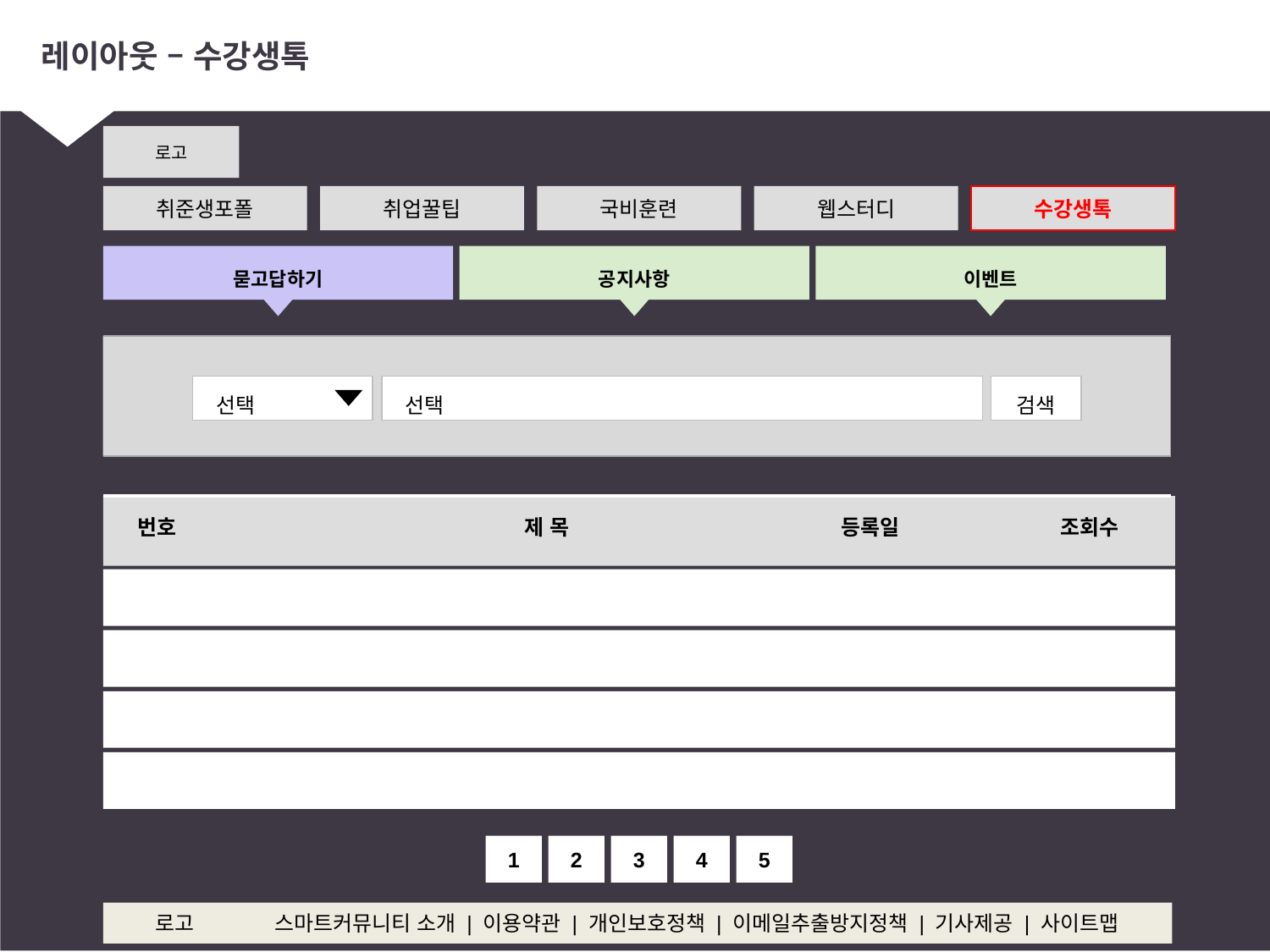

# 레이아웃 – 수강생톡
로고
취준생포폴
취업꿀팁
국비훈련
웹스터디
수강생톡
묻고답하기
공지사항
이벤트

 선택
 선택
검색

번호
제 목
등록일
조회수

1
2
3
4
5
로고

스마트커뮤니티 소개 | 이용약관 | 개인보호정책 | 이메일추출방지정책 | 기사제공 | 사이트맵